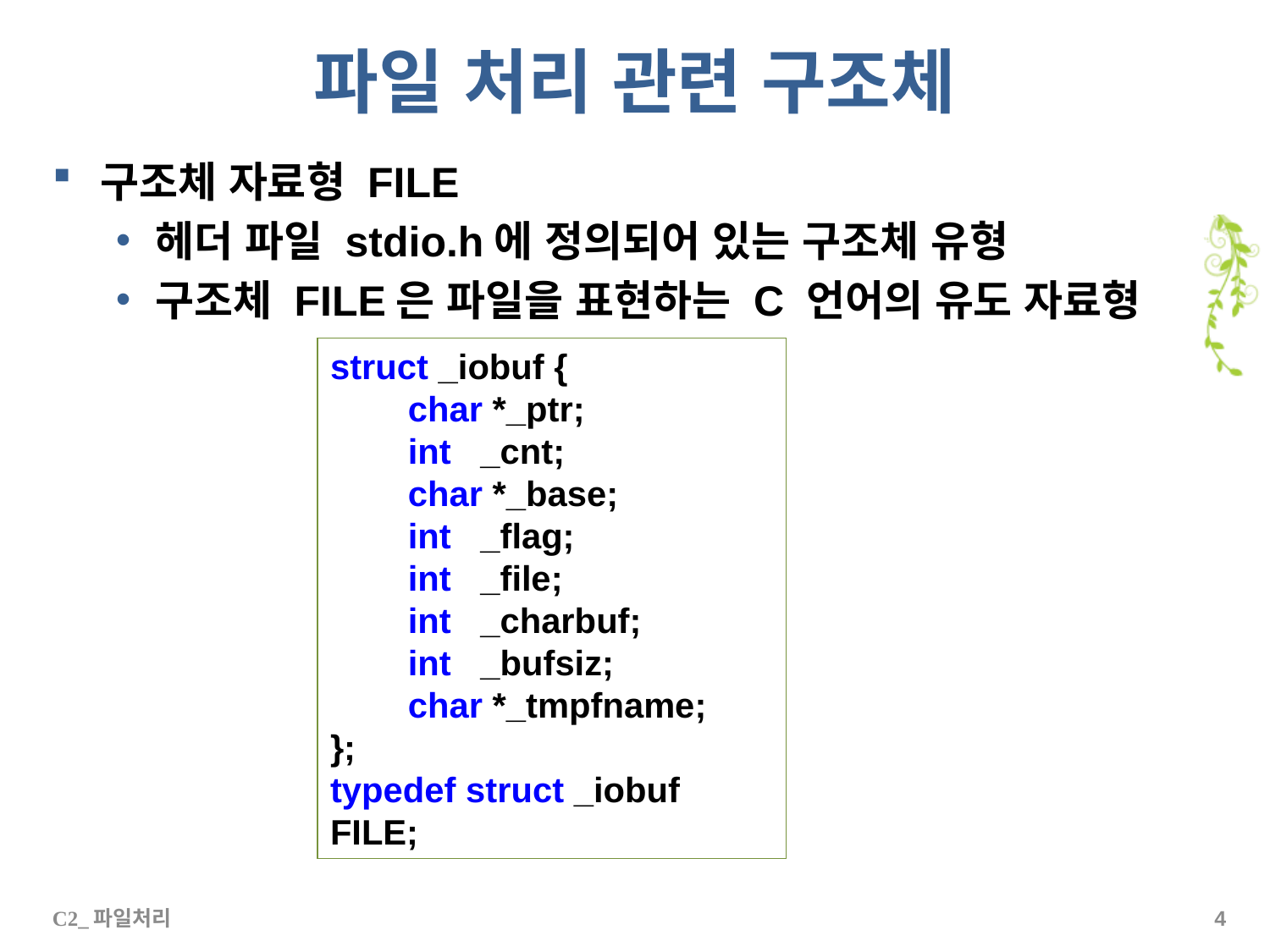

# 파일 처리 관련 구조체
구조체 자료형 FILE
헤더 파일 stdio.h에 정의되어 있는 구조체 유형
구조체 FILE은 파일을 표현하는 C 언어의 유도 자료형
struct _iobuf {
        char *_ptr;
        int   _cnt;
        char *_base;
        int   _flag;
        int   _file;
        int   _charbuf;
        int   _bufsiz;
        char *_tmpfname;
};
typedef struct _iobuf FILE;
C2_파일처리
4